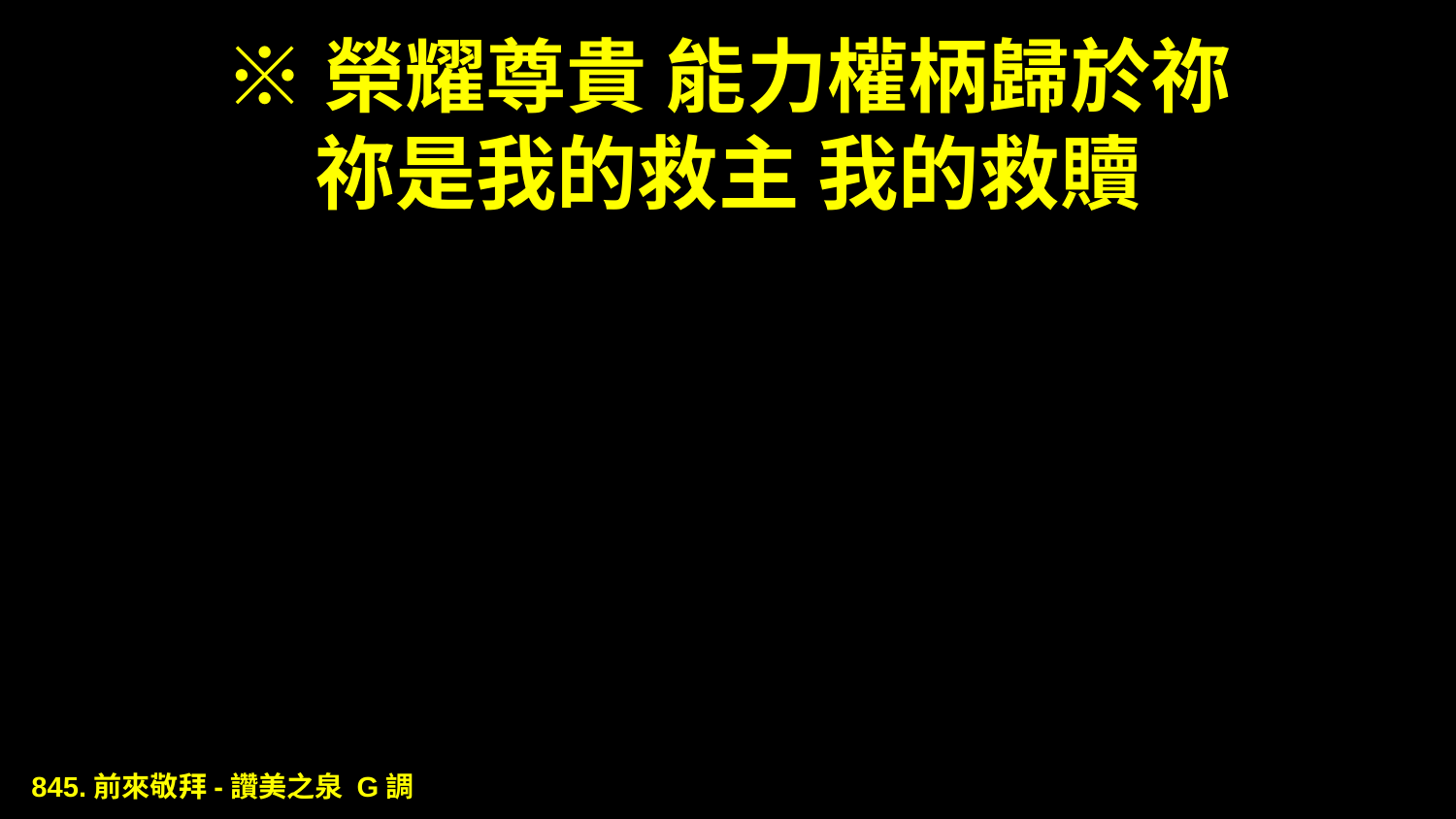

# ※榮耀尊貴 能力權柄歸於祢 祢是我的救主 我的救贖
845.前來敬拜-讚美之泉 G調